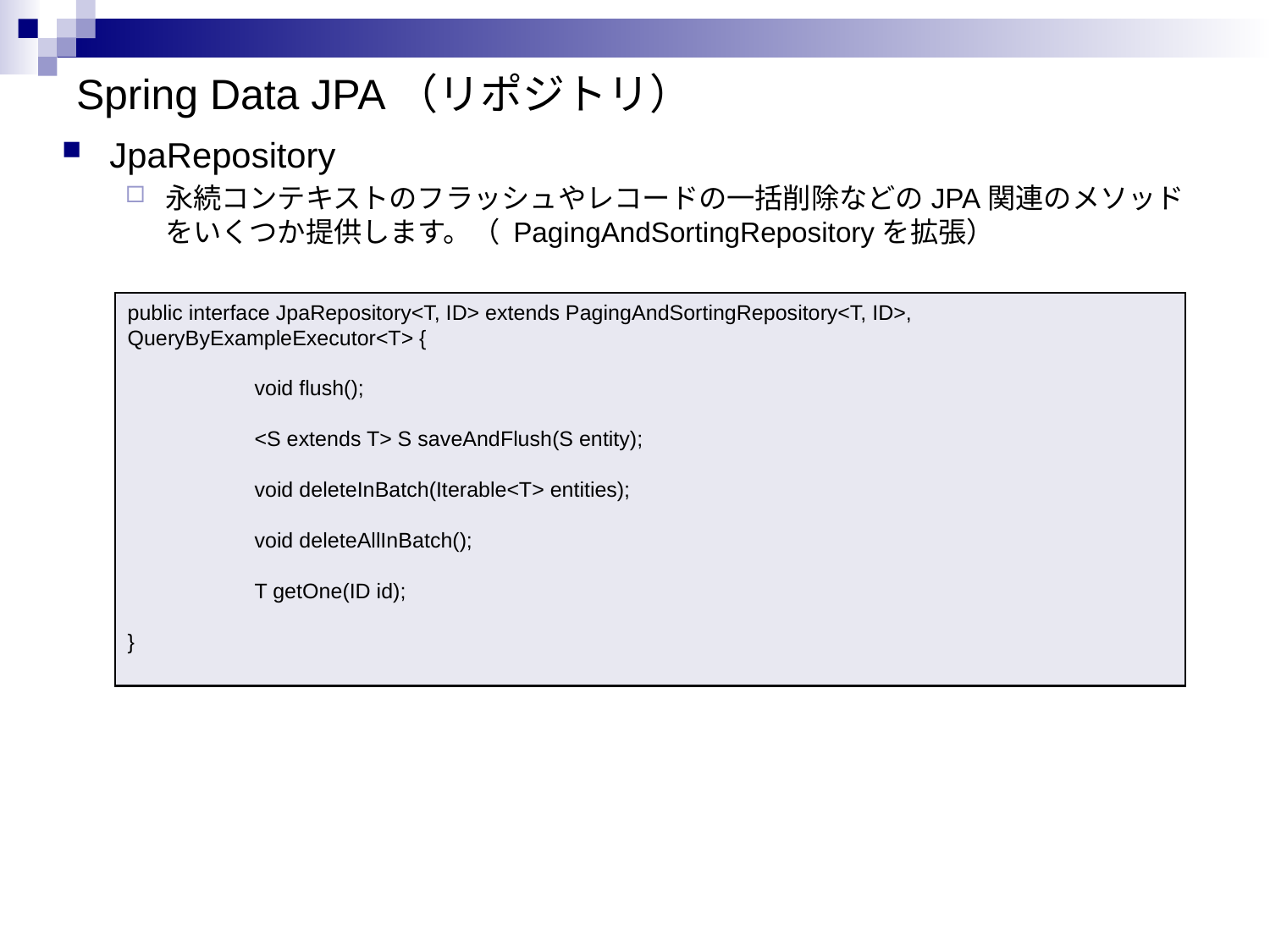

# Spring Data JPA（リポジトリ）
JpaRepository
永続コンテキストのフラッシュやレコードの一括削除などのJPA関連のメソッドをいくつか提供します。（ PagingAndSortingRepositoryを拡張）

public interface JpaRepository<T, ID> extends PagingAndSortingRepository<T, ID>, QueryByExampleExecutor<T> {

	void flush();

	<S extends T> S saveAndFlush(S entity);

	void deleteInBatch(Iterable<T> entities);

	void deleteAllInBatch();

	T getOne(ID id);

}